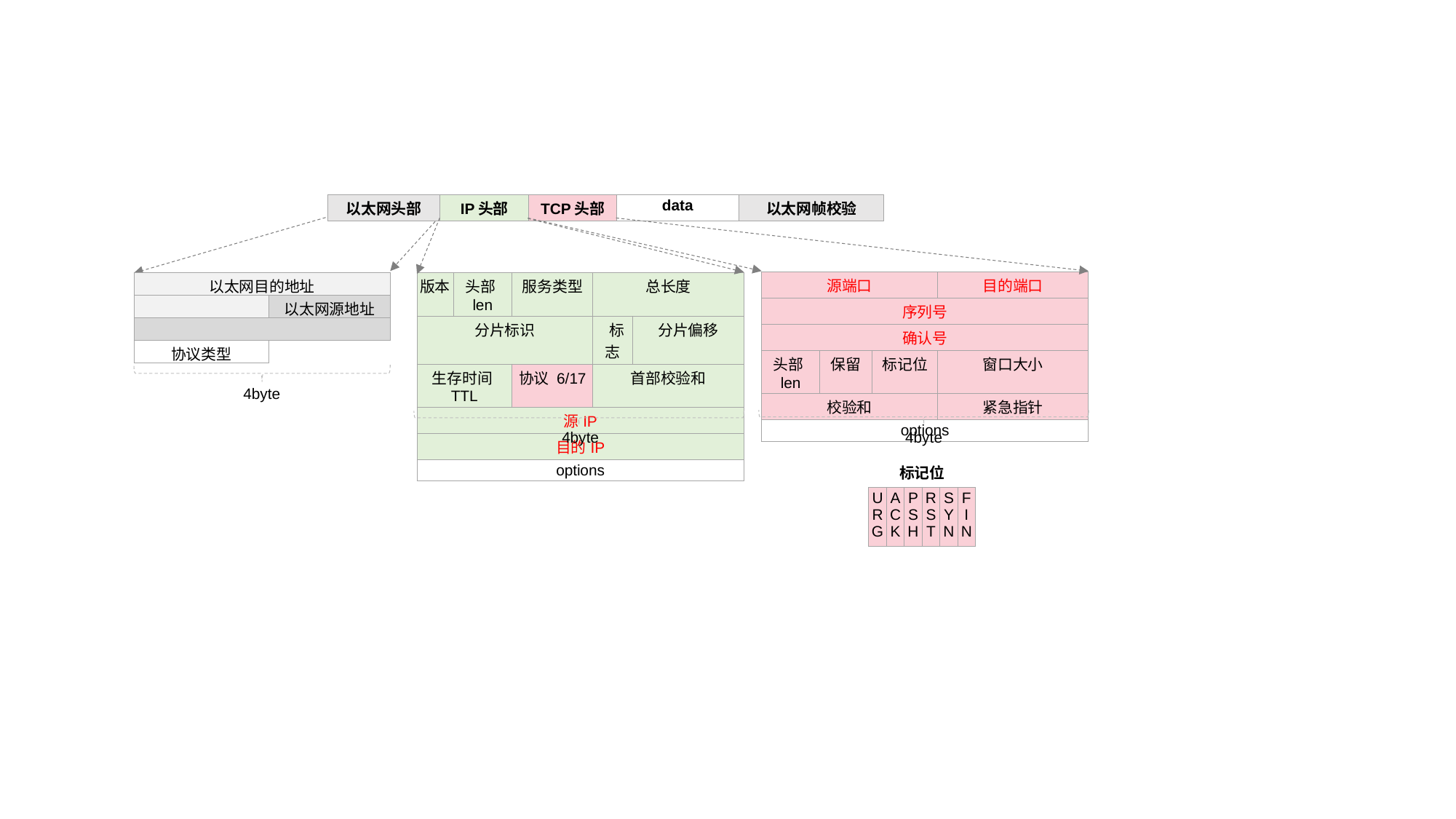

| 以太网头部 | IP头部 | TCP头部 | data | 以太网帧校验 |
| --- | --- | --- | --- | --- |

| 源端口 |  |  | 目的端口 |
| --- | --- | --- | --- |
| 序列号 |  |  |  |
| 确认号 |  |  |  |
| 头部len | 保留 | 标记位 | 窗口大小 |
| 校验和 |  |  | 紧急指针 |
| options |  |  |  |
| 以太网目的地址 |  |
| --- | --- |
|  | 以太网源地址 |
|  |  |
| 协议类型 |  |
| 版本 | 头部len | 服务类型 | 总长度 |  |
| --- | --- | --- | --- | --- |
| 分片标识 |  |  | 标志 | 分片偏移 |
| 生存时间TTL |  | 协议 6/17 | 首部校验和 |  |
| 源IP |  |  |  |  |
| 目的IP |  |  |  |  |
| options |  |  |  |  |
4byte
4byte
4byte
标记位
| URG | ACK | PSH | RST | SYN | F IN |
| --- | --- | --- | --- | --- | --- |